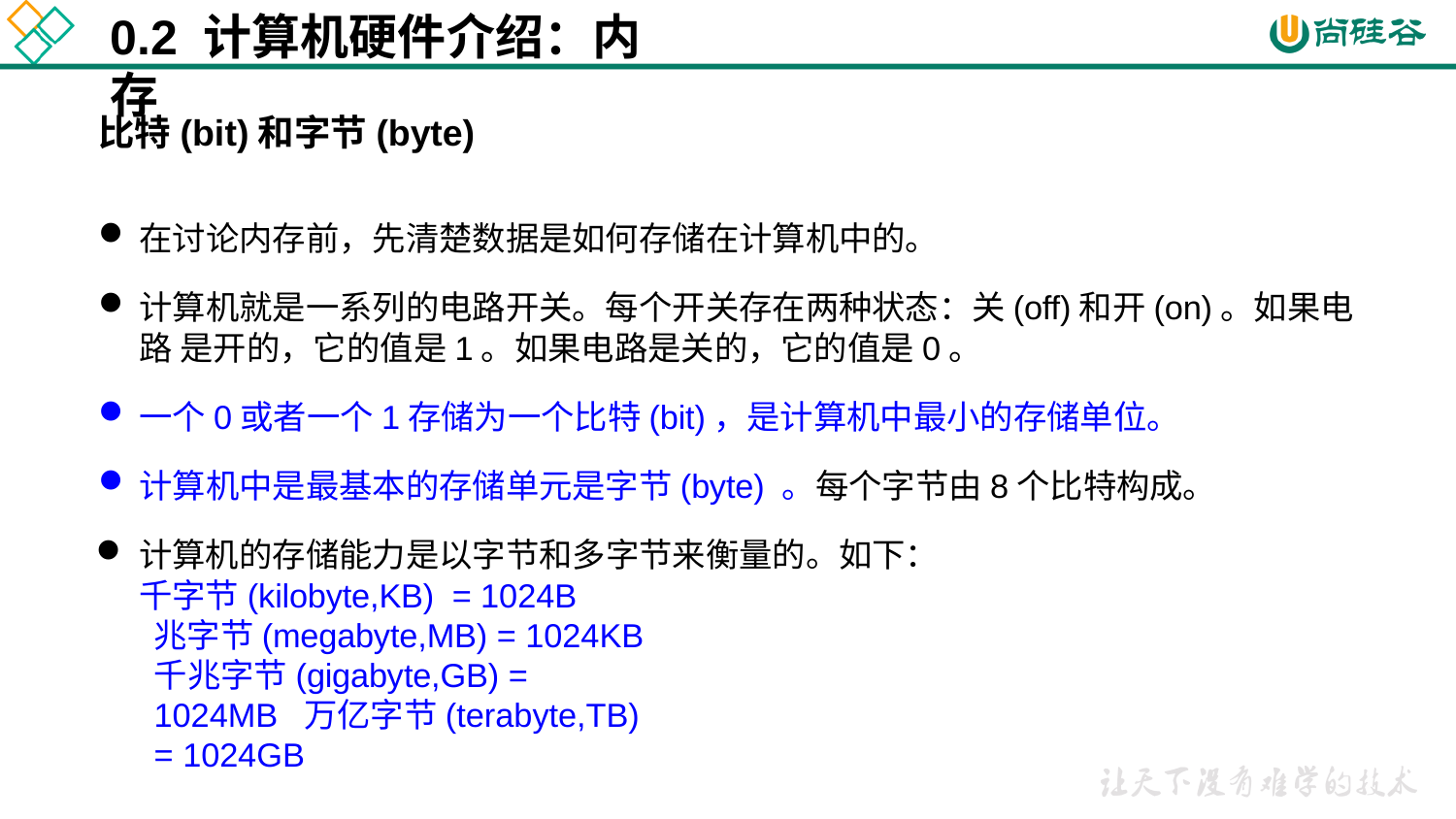

# 0.2 计算机硬件介绍：内存
比特(bit)和字节(byte)

在讨论内存前，先清楚数据是如何存储在计算机中的。
计算机就是一系列的电路开关。每个开关存在两种状态：关(off)和开(on)。如果电路 是开的，它的值是1。如果电路是关的，它的值是0。
一个0或者一个1存储为一个比特(bit)，是计算机中最小的存储单位。
计算机中是最基本的存储单元是字节(byte) 。每个字节由8个比特构成。
计算机的存储能力是以字节和多字节来衡量的。如下： 千字节(kilobyte,KB) = 1024B
兆字节(megabyte,MB) = 1024KB  千兆字节(gigabyte,GB) = 1024MB  万亿字节(terabyte,TB) = 1024GB